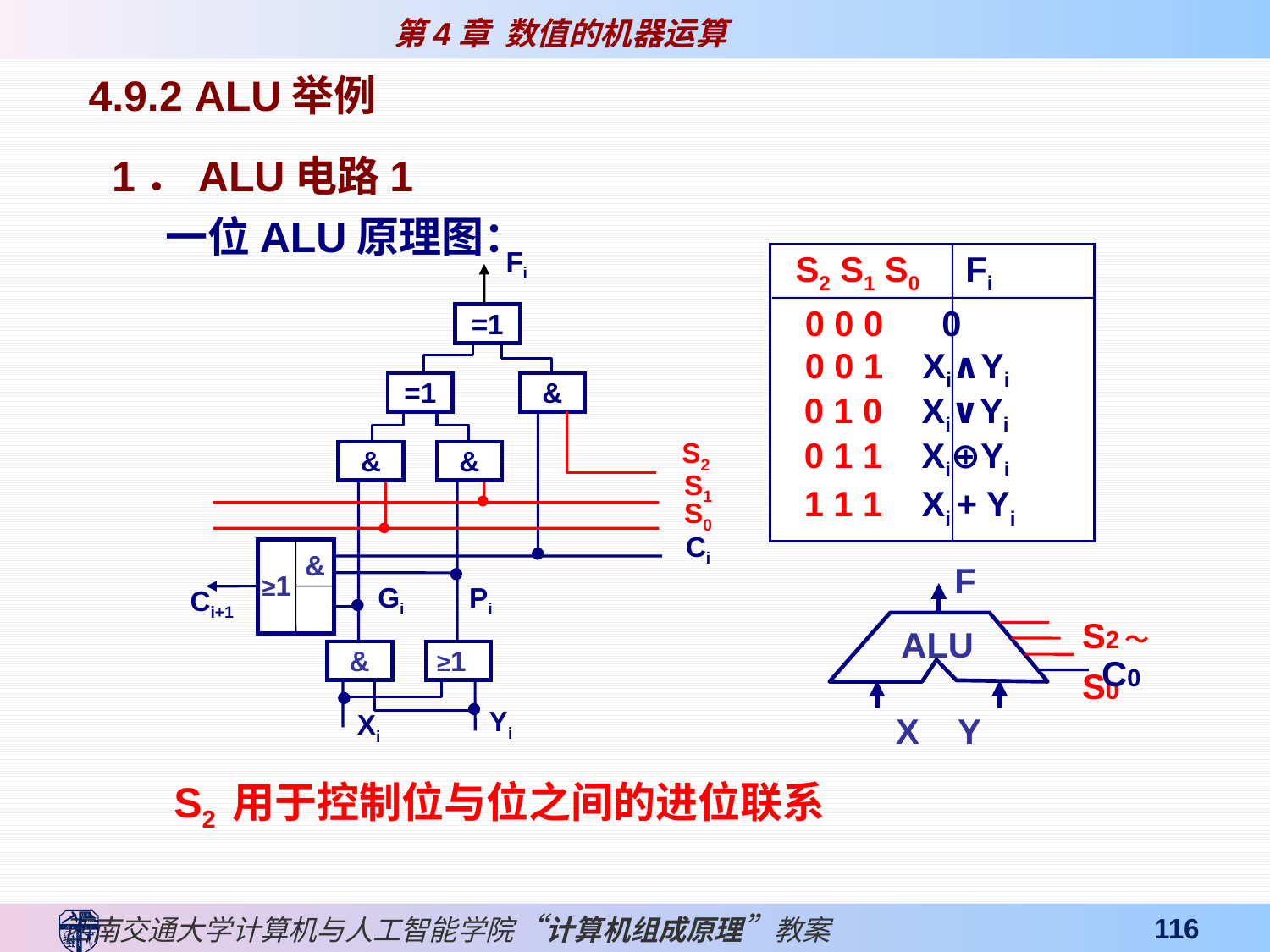

4.9.2 ALU举例
  1．ALU电路1
一位ALU原理图：
S2 S1 S0        Fi

 0 0 0      0

 0 0 1    Xi∧Yi
 0 1 0    Xi∨Yi

 0 1 1    Xi⊕Yi
 1 1 1    Xi + Yi
Fi

=1

=1

&

S2

&

&
S1

S0

Ci

&

≥1

Gi
Pi
Ci+1

&

≥1

Yi

Xi
F

S2～S0

ALU

C0

X    Y
S2 用于控制位与位之间的进位联系